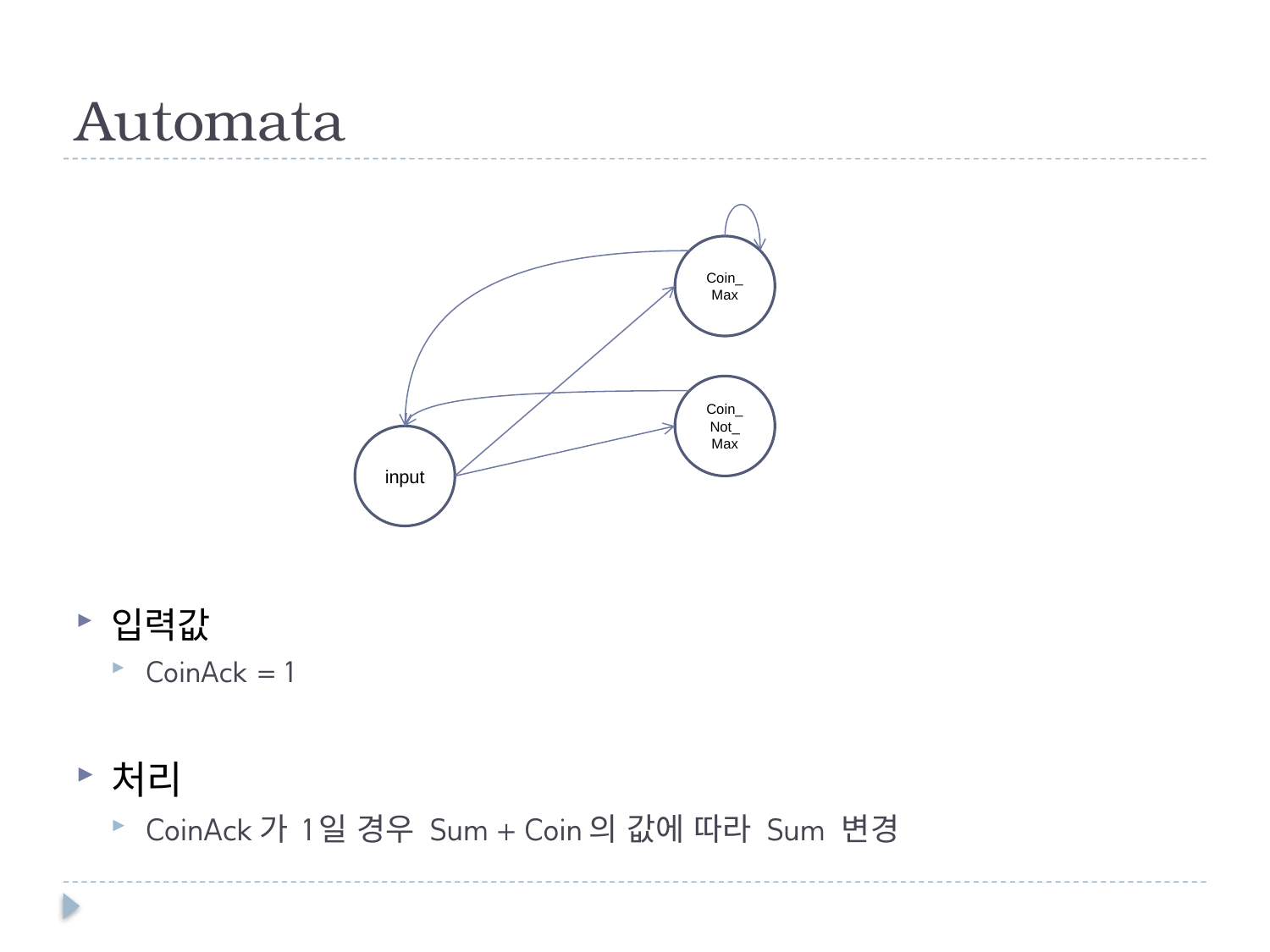

# Automata
Coin_Max
Coin_Not_
Max
input
입력값
CoinAck = 1

처리
CoinAck가 1일 경우 Sum + Coin의 값에 따라 Sum 변경